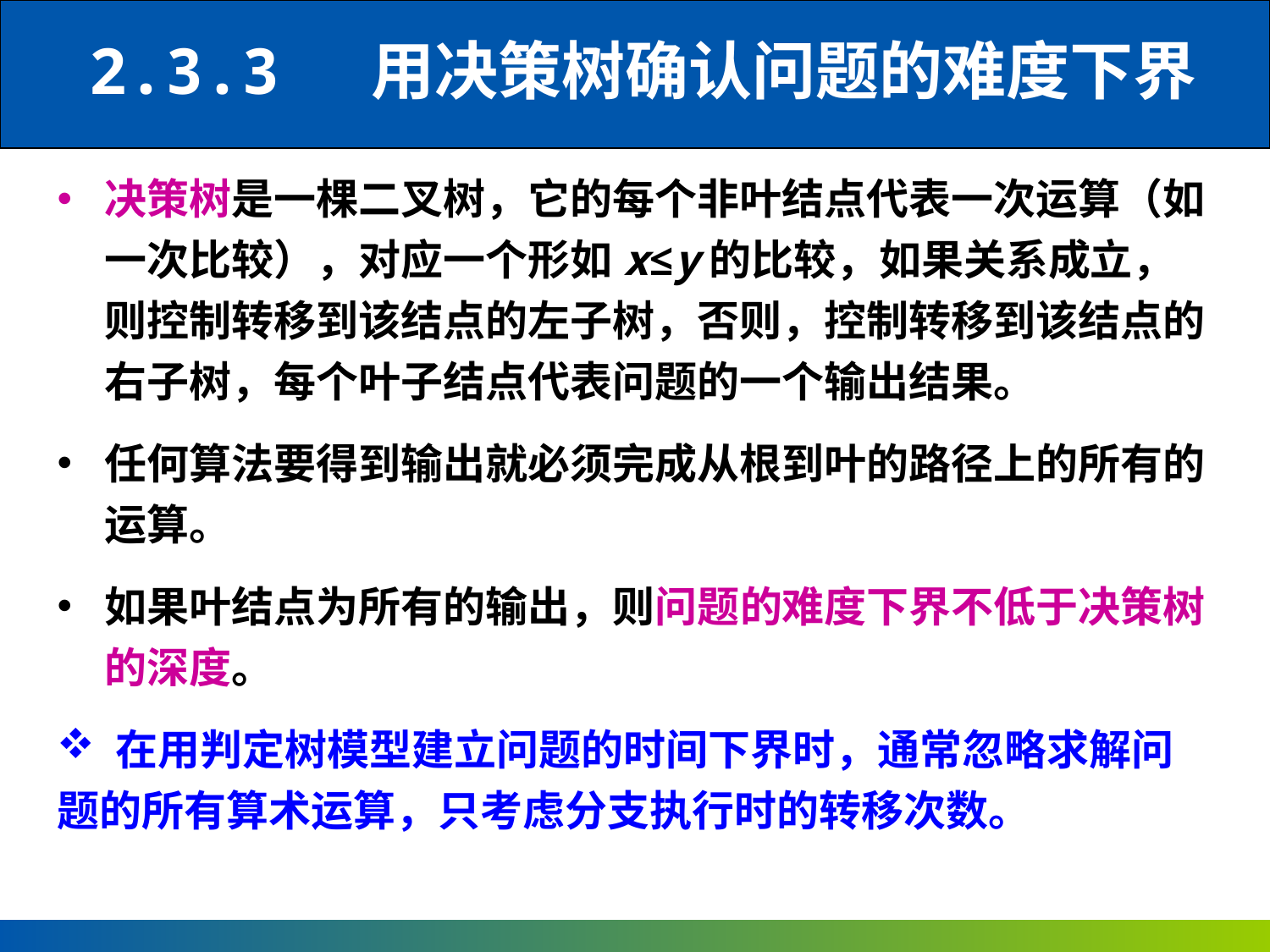

2.3.3  用决策树确认问题的难度下界
决策树是一棵二叉树，它的每个非叶结点代表一次运算（如一次比较），对应一个形如x≤y的比较，如果关系成立，则控制转移到该结点的左子树，否则，控制转移到该结点的右子树，每个叶子结点代表问题的一个输出结果。
任何算法要得到输出就必须完成从根到叶的路径上的所有的运算。
如果叶结点为所有的输出，则问题的难度下界不低于决策树的深度。
 在用判定树模型建立问题的时间下界时，通常忽略求解问题的所有算术运算，只考虑分支执行时的转移次数。